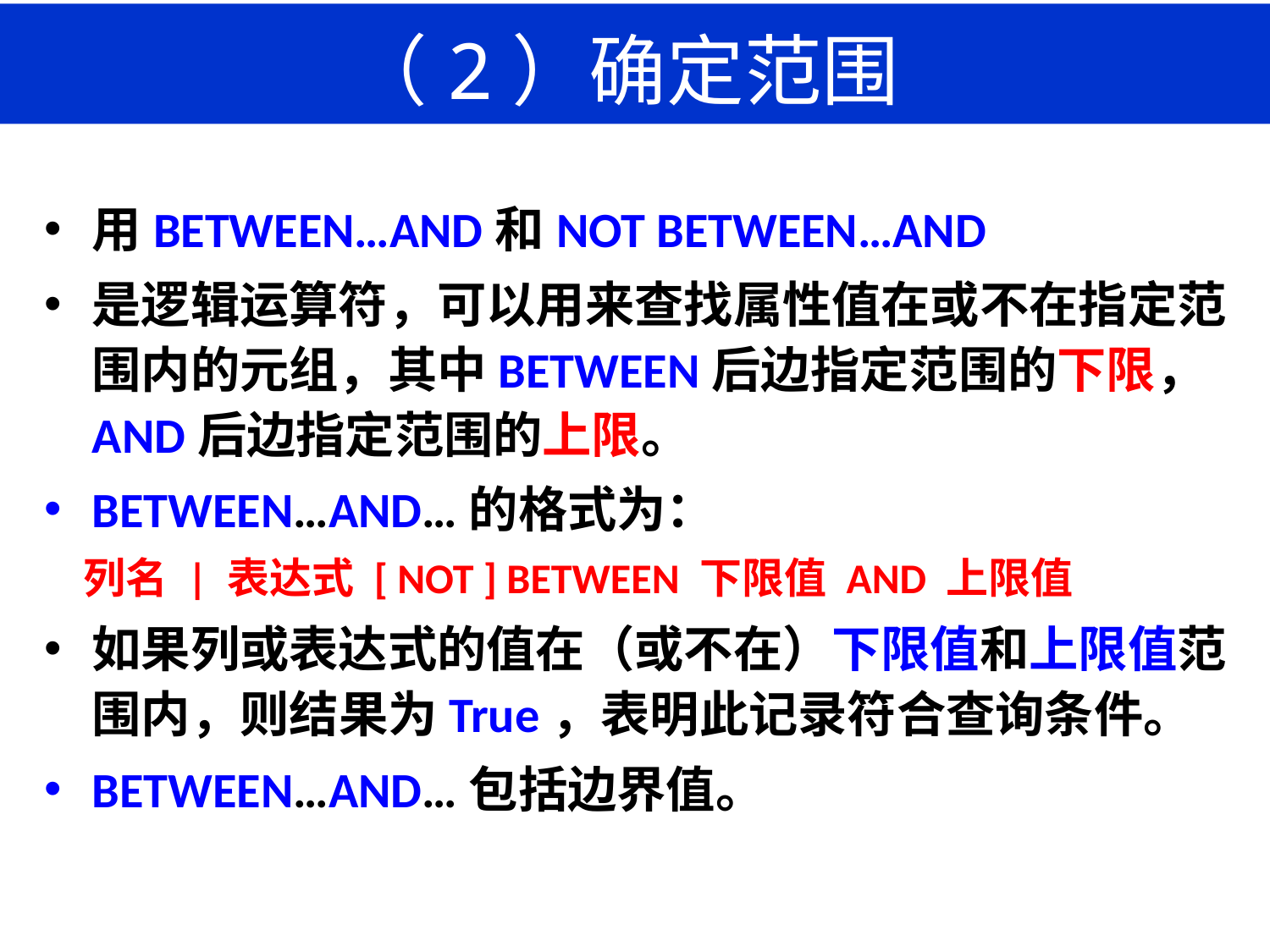

# （2）确定范围
用BETWEEN…AND和NOT BETWEEN…AND
是逻辑运算符，可以用来查找属性值在或不在指定范围内的元组，其中BETWEEN后边指定范围的下限，AND后边指定范围的上限。
BETWEEN…AND…的格式为：
   列名 | 表达式 [ NOT ] BETWEEN 下限值 AND 上限值
如果列或表达式的值在（或不在）下限值和上限值范围内，则结果为True，表明此记录符合查询条件。
BETWEEN…AND…包括边界值。